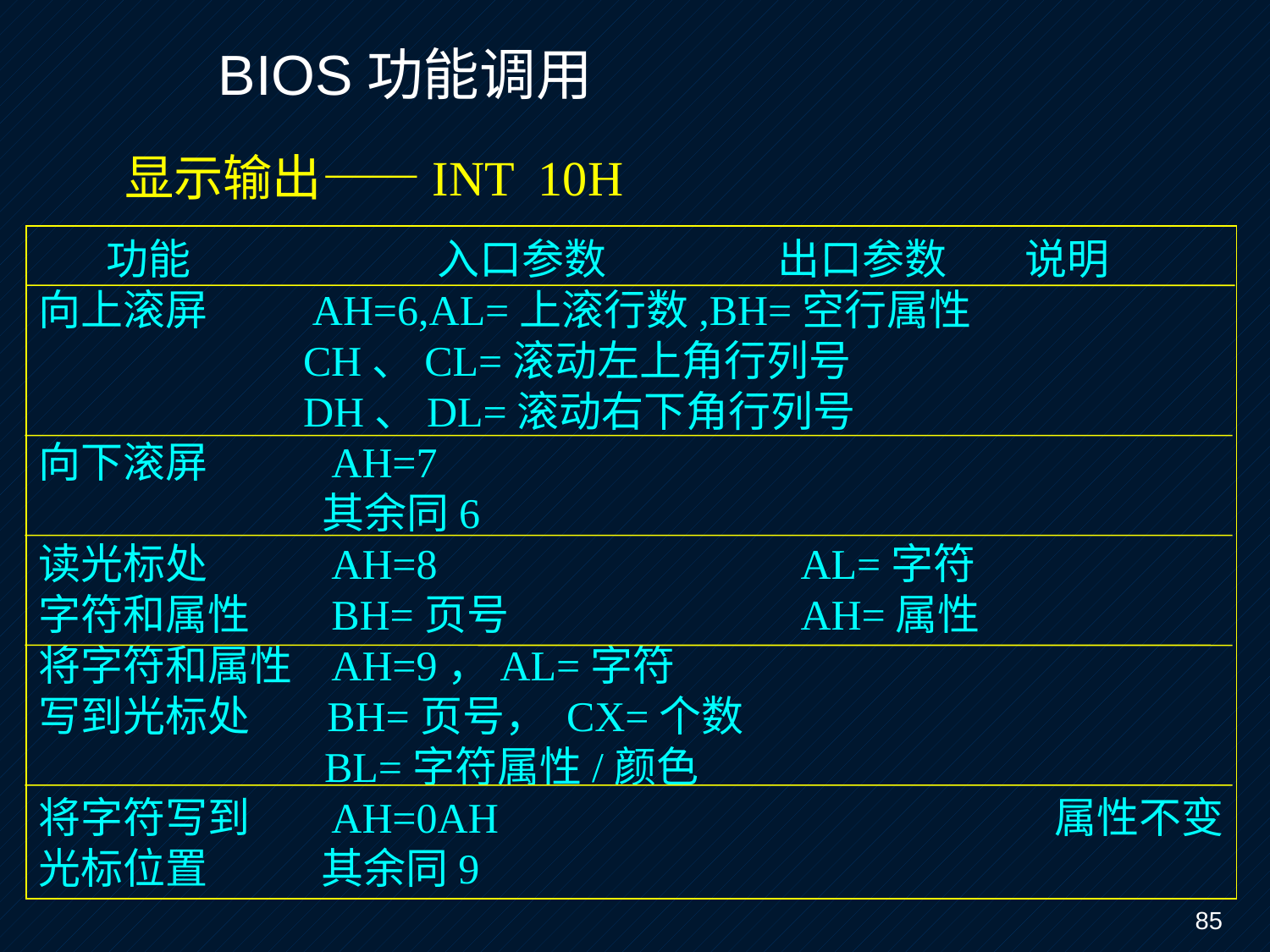

BIOS功能调用
显示输出——INT  10H
      功能                          入口参数                  出口参数        说明
向上滚屏	 AH=6,AL=上滚行数,BH=空行属性
		 CH、CL=滚动左上角行列号
		 DH、DL=滚动右下角行列号
向下滚屏	   AH=7
		  其余同6
读光标处	   AH=8			AL=字符
字符和属性	   BH=页号			AH=属性
将字符和属性   AH=9，AL=字符
写到光标处       BH=页号， CX=个数
		   BL=字符属性/颜色
将字符写到	   AH=0AH					属性不变
光标位置	   其余同9

85